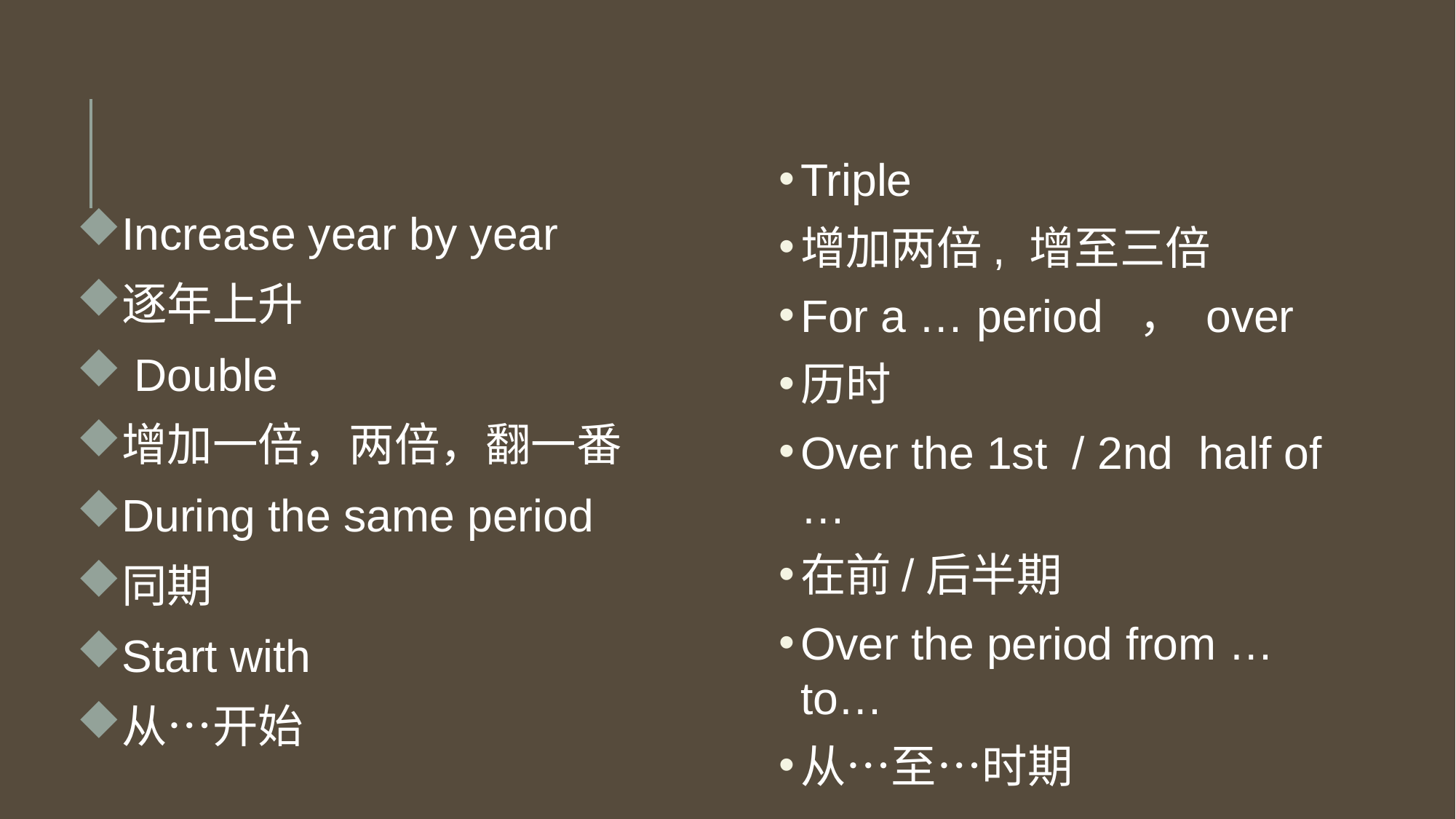

#
Triple
增加两倍, 增至三倍
For a … period  ， over
历时
Over the 1st  / 2nd  half of …
在前/后半期
Over the period from …to…
从…至…时期
Increase year by year
逐年上升
 Double
增加一倍，两倍，翻一番
During the same period
同期
Start with
从…开始